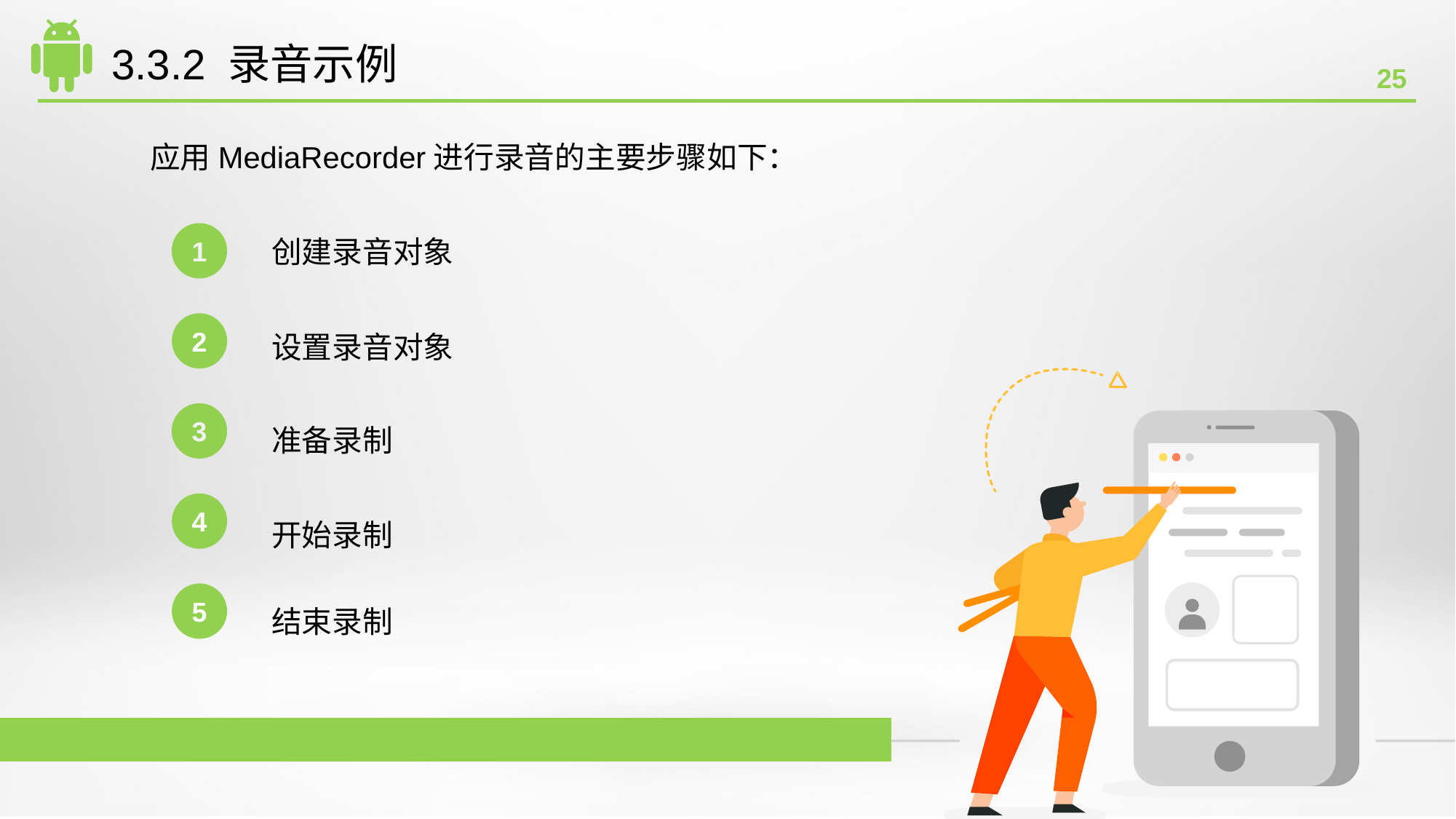

# 3.3.2 录音示例
应用MediaRecorder进行录音的主要步骤如下：
创建录音对象
1
设置录音对象
2

准备录制
3
开始录制
4
结束录制
5